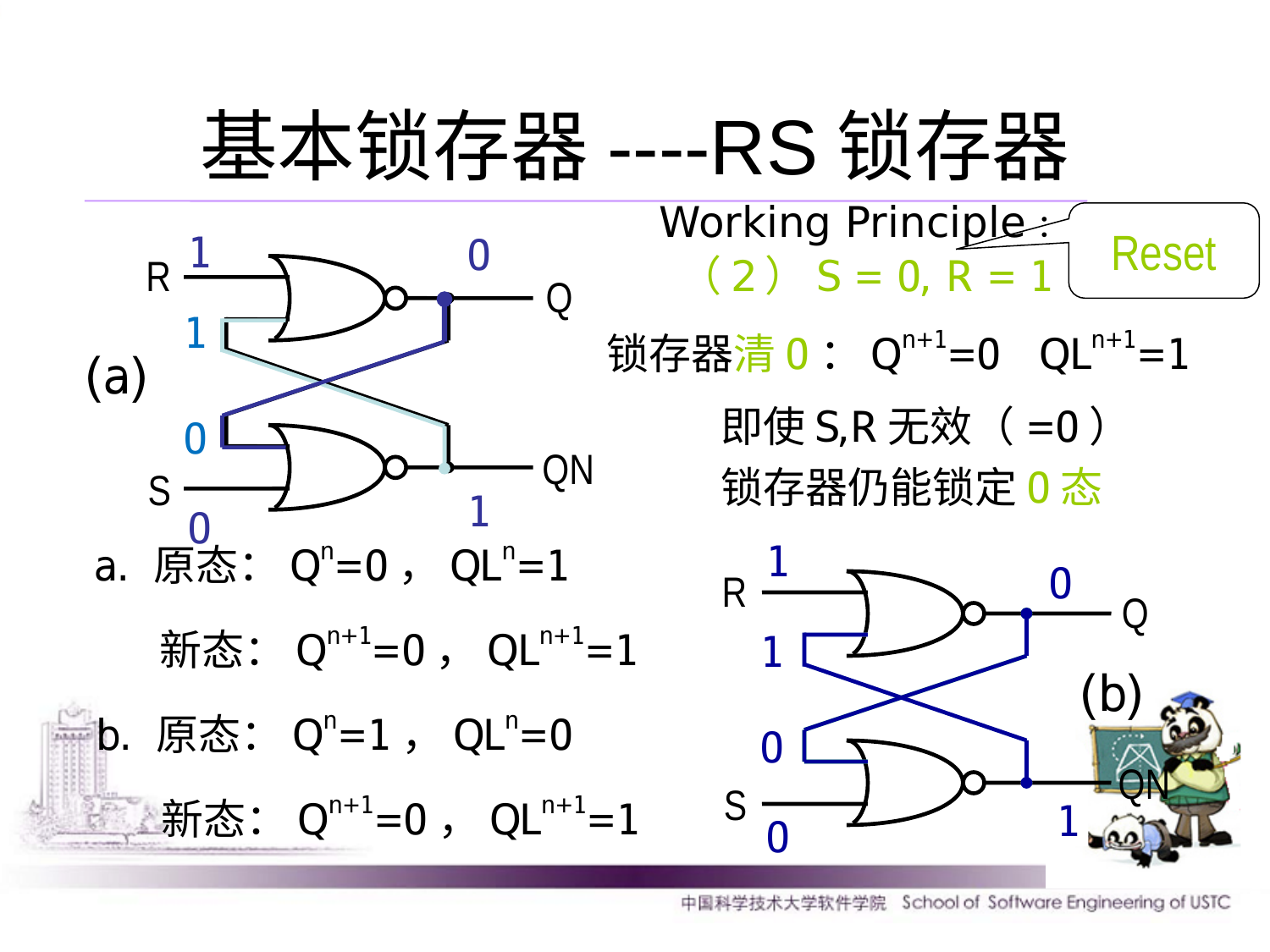

# 基本锁存器----RS锁存器
Working Principle：
Reset
1
0
(a)
0
R

Q

QN

S

（2）S = 0, R = 1
1

0
锁存器清0：Qn+1=0   QLn+1=1
即使S,R无效（=0）
锁存器仍能锁定0态
1
1
0
R

Q

0

1

QN
S

(b)
a. 原态：Qn=0，QLn=1
0
0
新态：Qn+1=0，QLn+1=1

0
1

b. 原态：Qn=1，QLn=0
新态：Qn+1=0，QLn+1=1
1